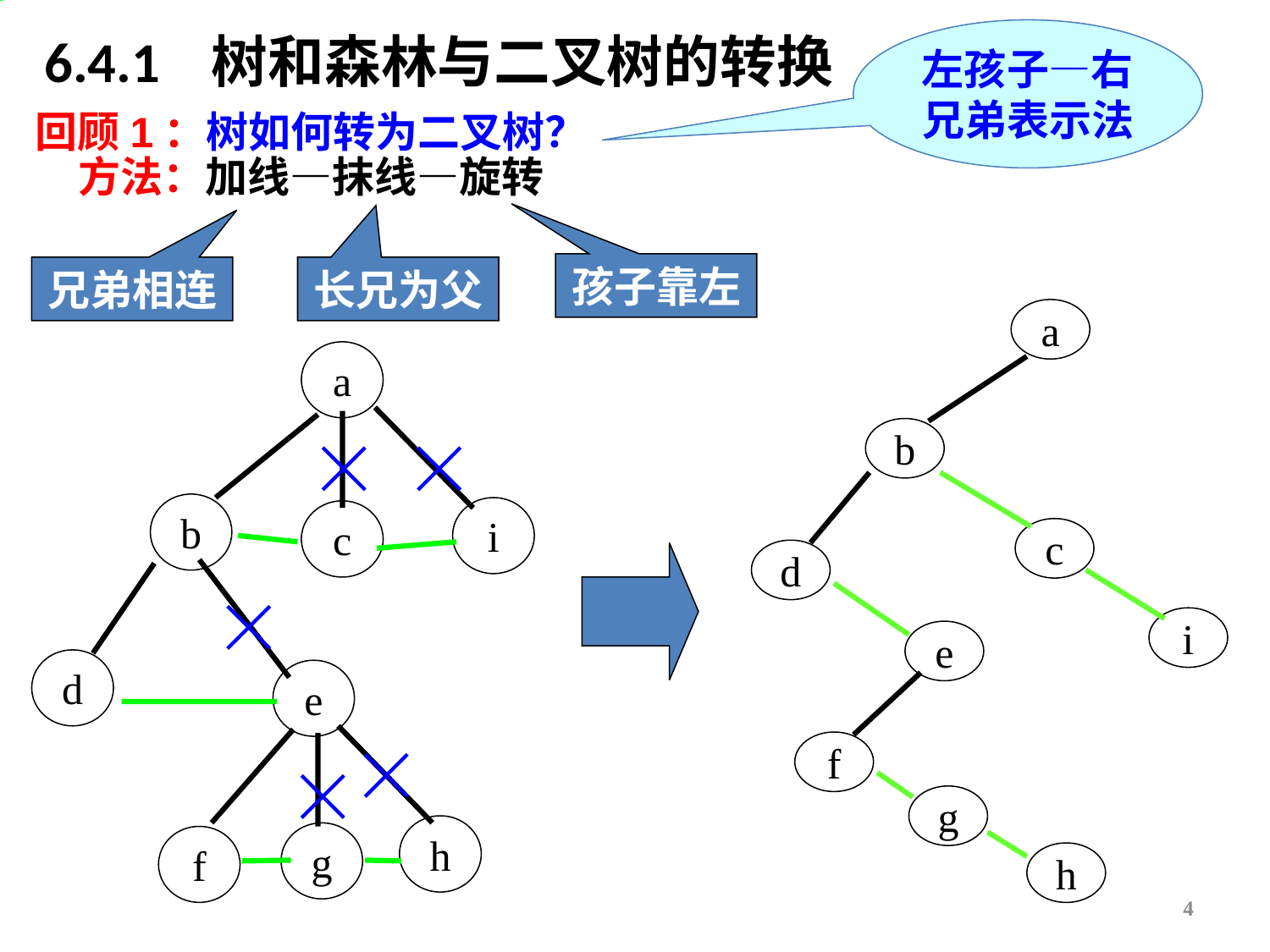

6.4.1   树和森林与二叉树的转换
左孩子—右兄弟表示法
回顾1：树如何转为二叉树？
方法：加线—抹线—旋转
孩子靠左
兄弟相连
长兄为父
a

b

c
d

i
e

f

g

h
a

b
i
c

d
e

h
g
f

4